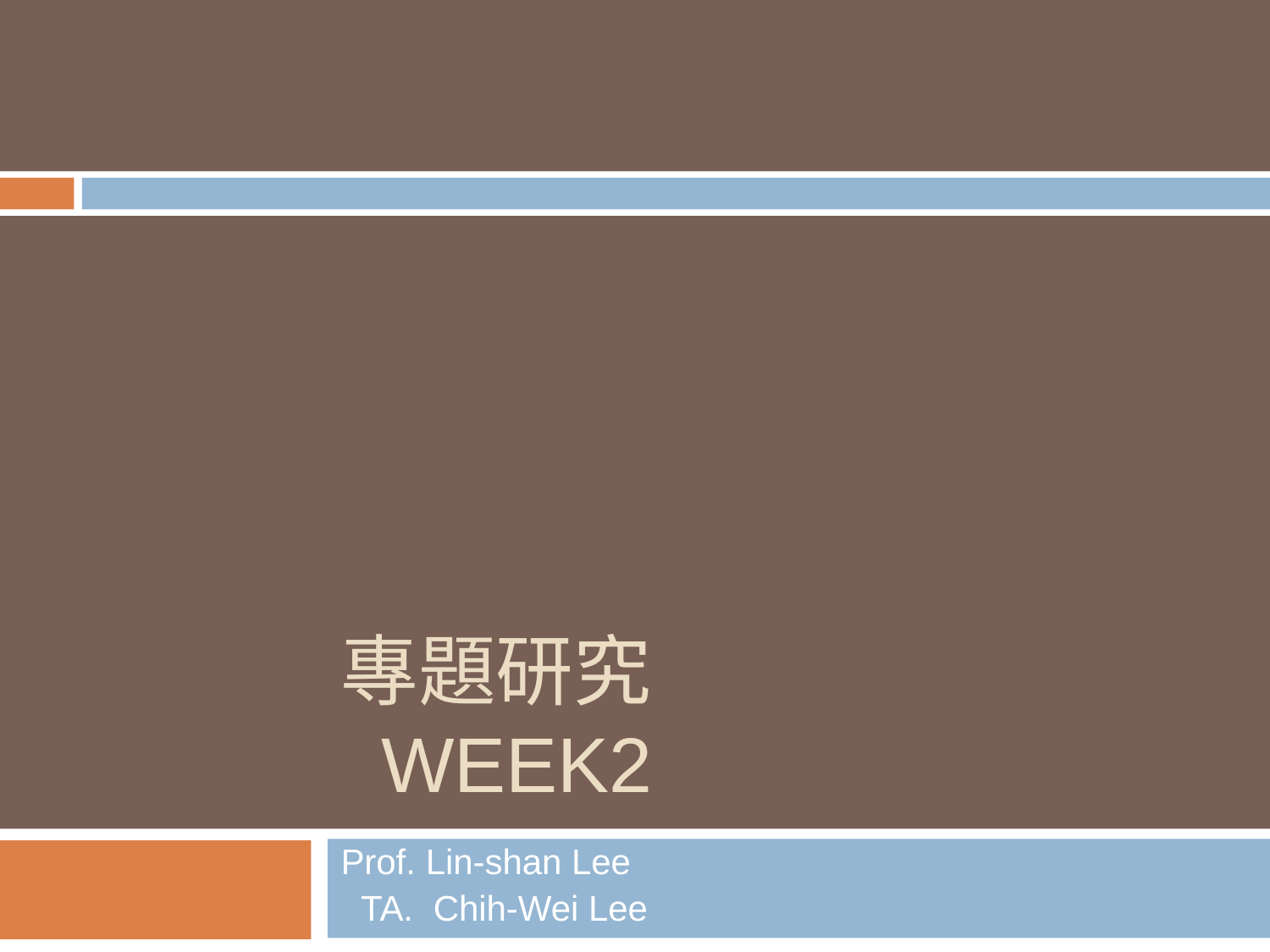

# 專題研究 WEEK2
Prof. Lin-shan Lee
  TA.  Chih-Wei Lee